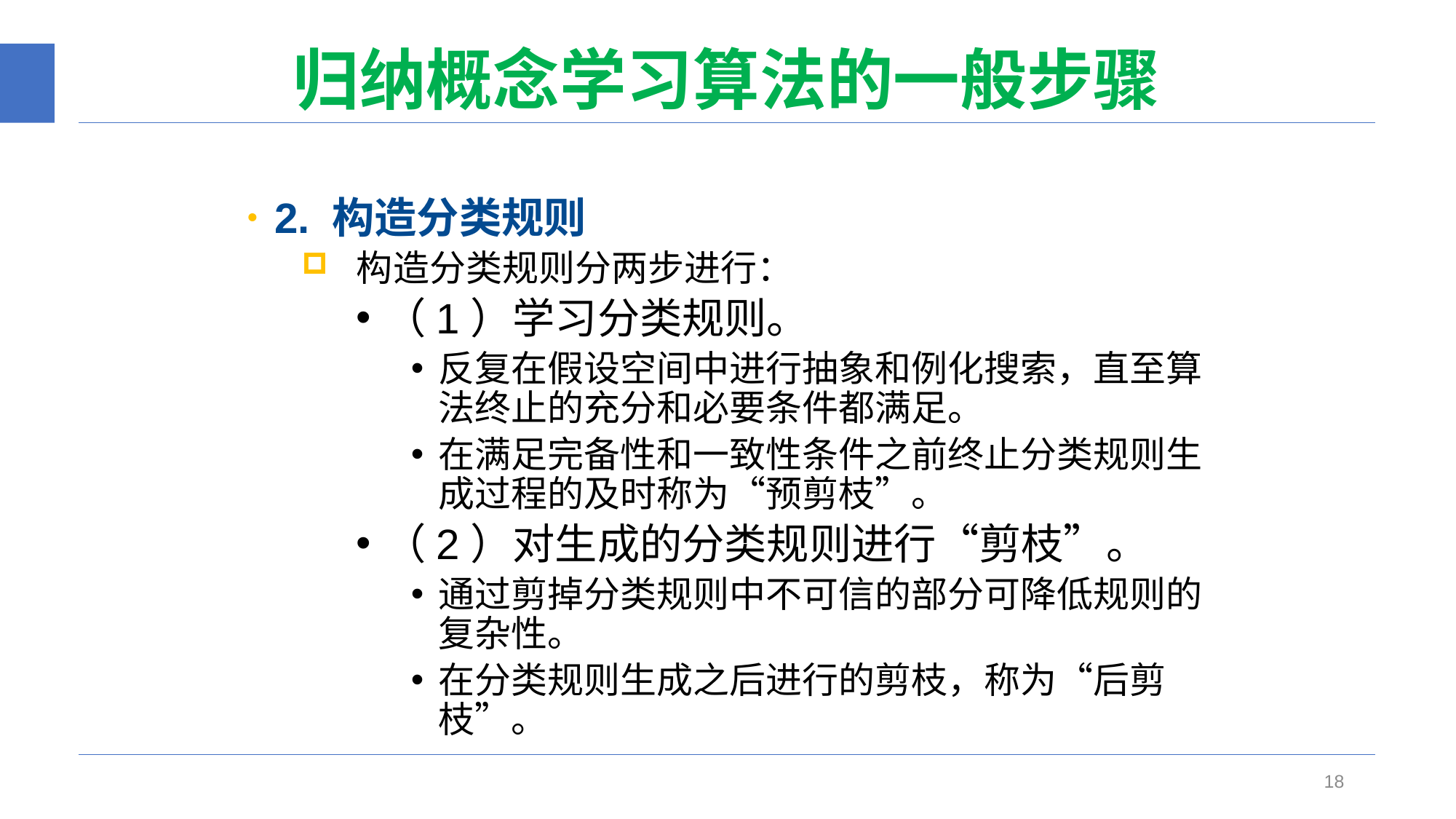

# 归纳概念学习算法的一般步骤
2. 构造分类规则
构造分类规则分两步进行：
（1）学习分类规则。
反复在假设空间中进行抽象和例化搜索，直至算法终止的充分和必要条件都满足。
在满足完备性和一致性条件之前终止分类规则生成过程的及时称为“预剪枝”。
（2）对生成的分类规则进行“剪枝”。
通过剪掉分类规则中不可信的部分可降低规则的复杂性。
在分类规则生成之后进行的剪枝，称为“后剪枝”。
18